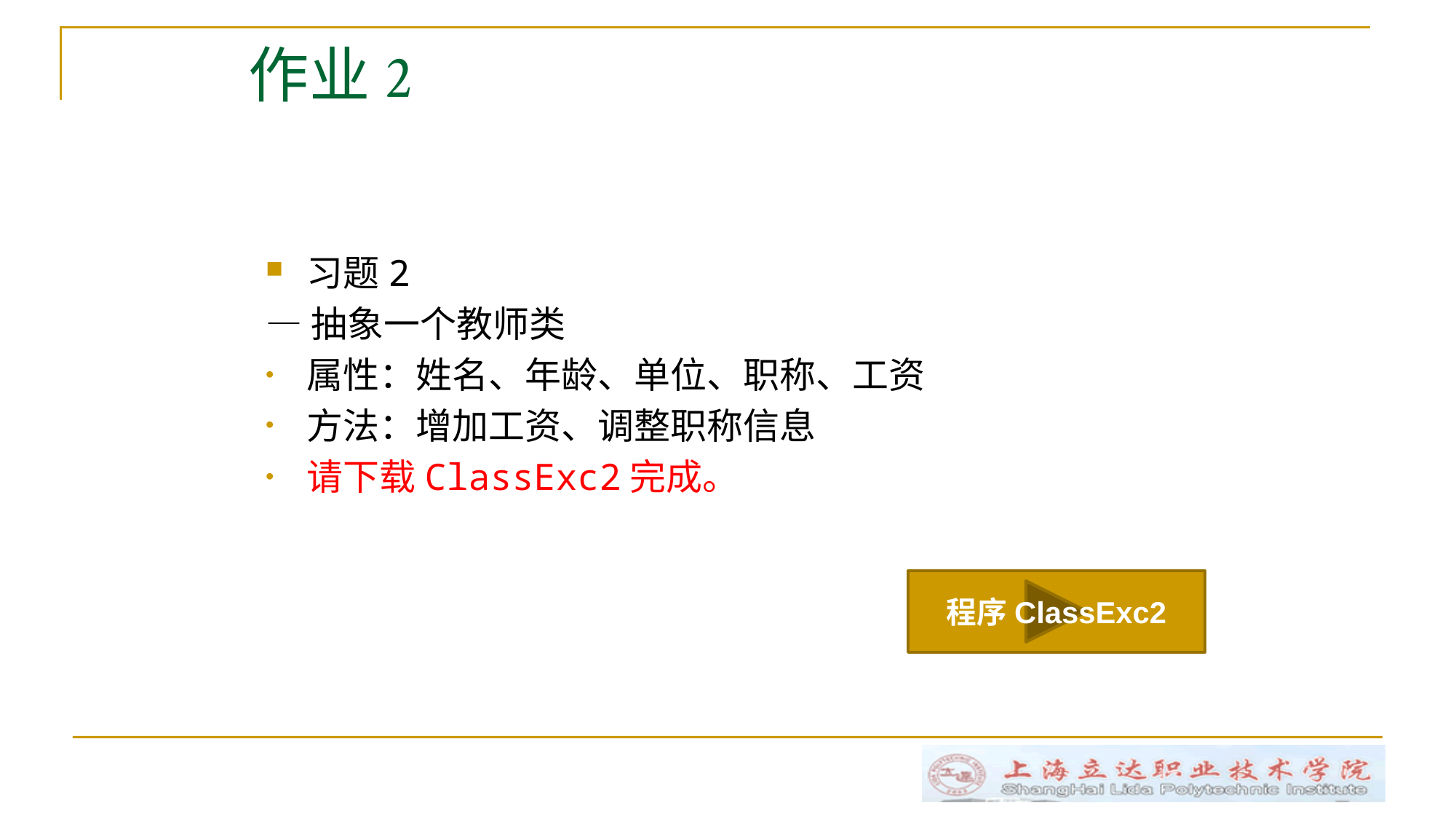

# 作业2

习题2
—抽象一个教师类
属性：姓名、年龄、单位、职称、工资
方法：增加工资、调整职称信息
请下载ClassExc2完成。

程序ClassExc2